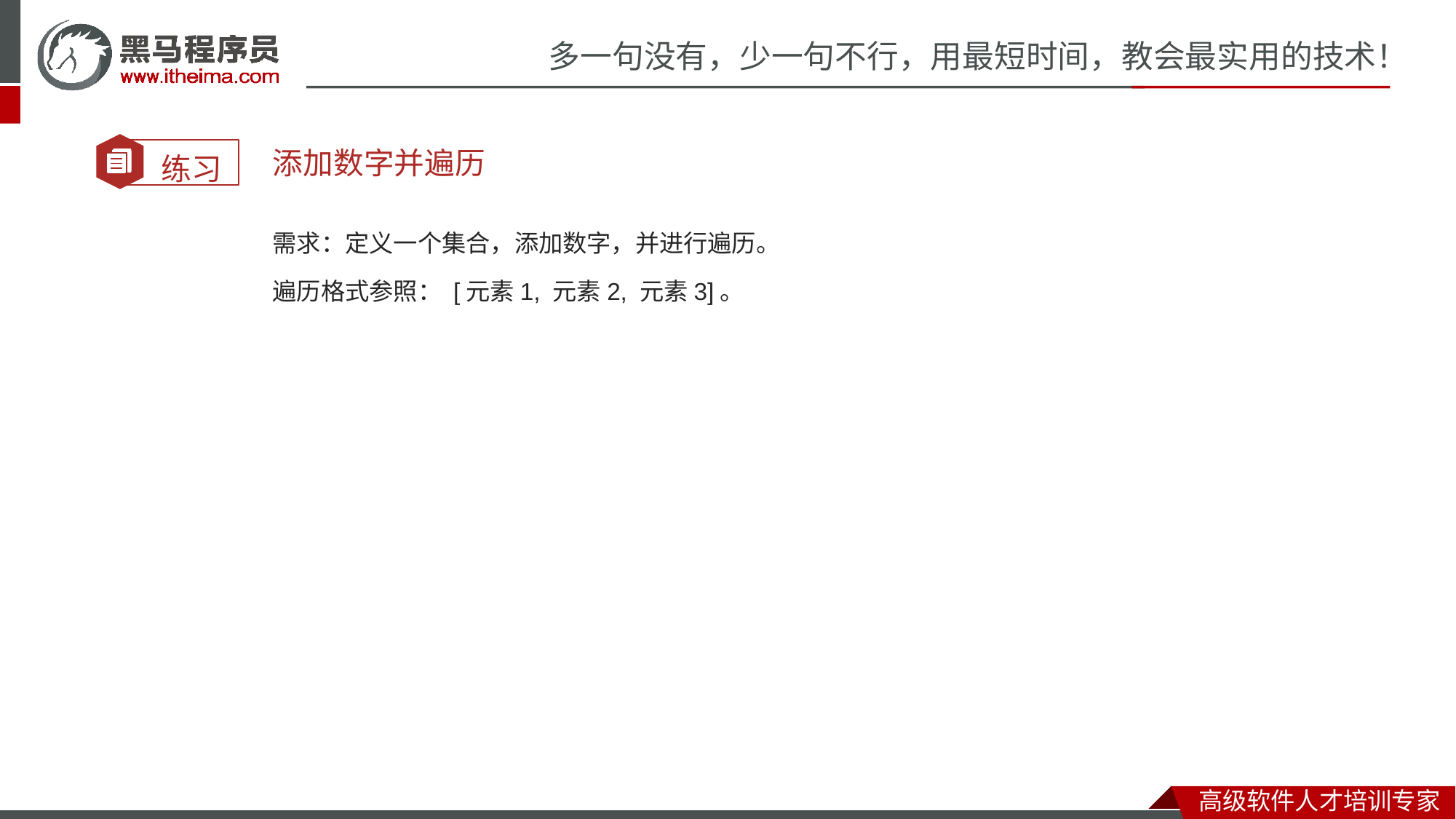

添加数字并遍历
需求：定义一个集合，添加数字，并进行遍历。
遍历格式参照： [元素1, 元素2, 元素3]。